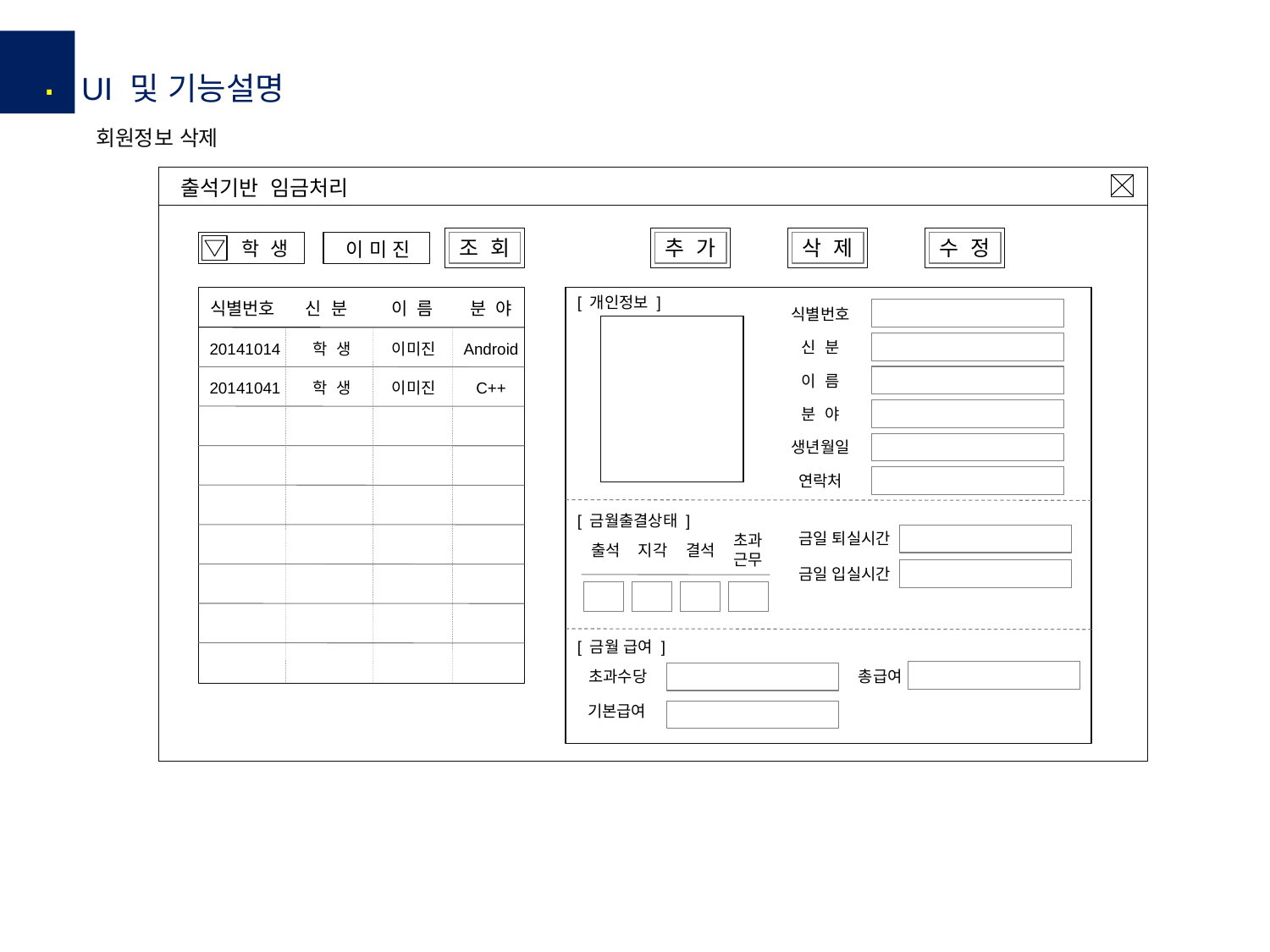

5.

윤고딕310
UI 및 기능설명
회원정보 삭제
윤고딕330

출석기반  임금처리

윤고딕350

조  회

추  가

삭  제

수  정

학  생
이 미 진

[ 개인정보 ]

분  야
이  름
신  분
식별번호
식별번호

신  분
20141014
학  생
이미진
Android

이  름

20141041
학  생
이미진
C++
분  야

생년월일

연락처

[ 금월출결상태 ]
금일 퇴실시간
초과
근무

출석
지각
결석
금일 입실시간

[ 금월 급여 ]
초과수당
총급여

기본급여